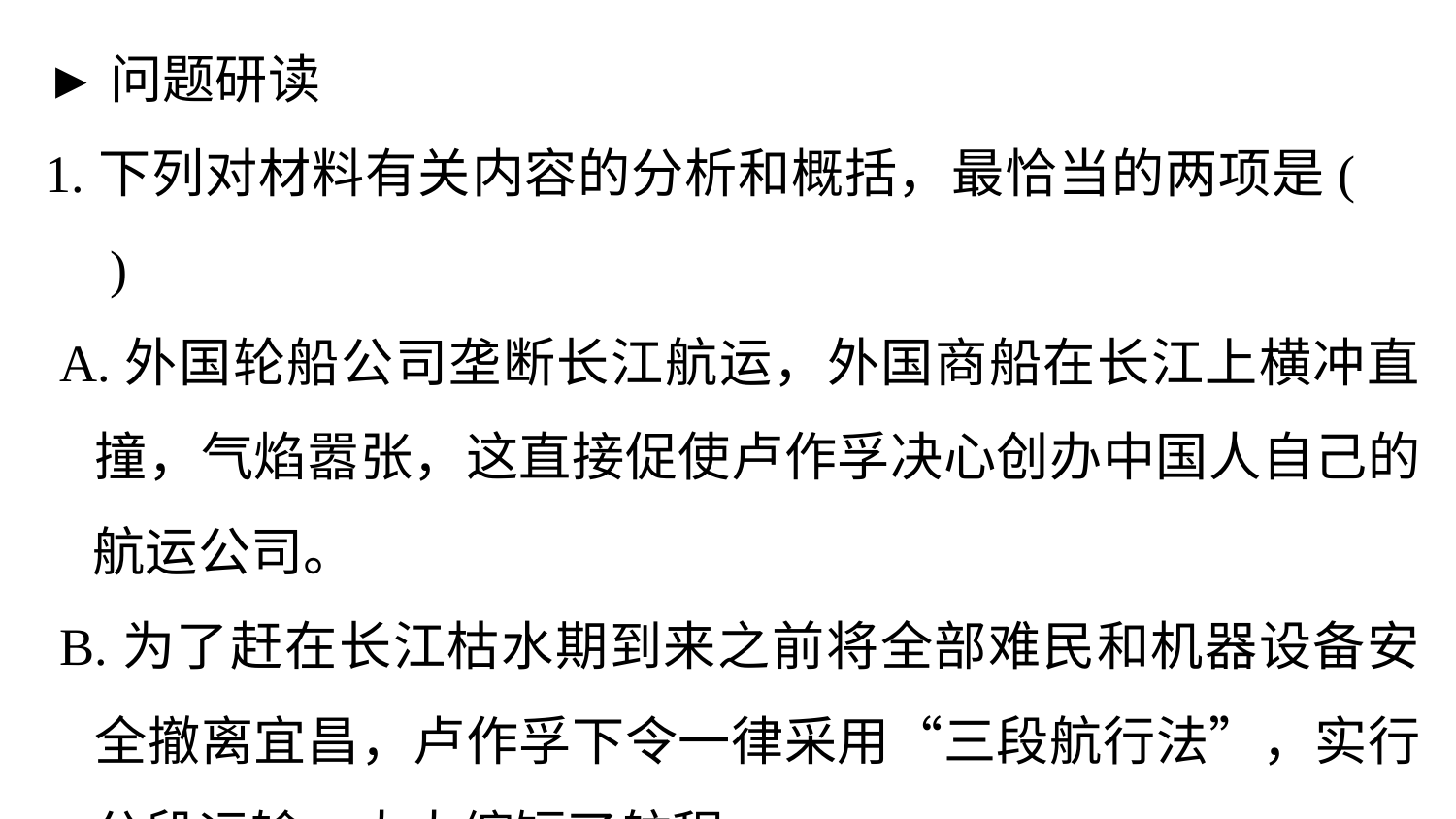

►问题研读
1.下列对材料有关内容的分析和概括，最恰当的两项是(　　)
 A.外国轮船公司垄断长江航运，外国商船在长江上横冲直
    撞，气焰嚣张，这直接促使卢作孚决心创办中国人自己的
    航运公司。
 B.为了赶在长江枯水期到来之前将全部难民和机器设备安
    全撤离宜昌，卢作孚下令一律采用“三段航行法”，实行
    分段运输，大大缩短了航程。